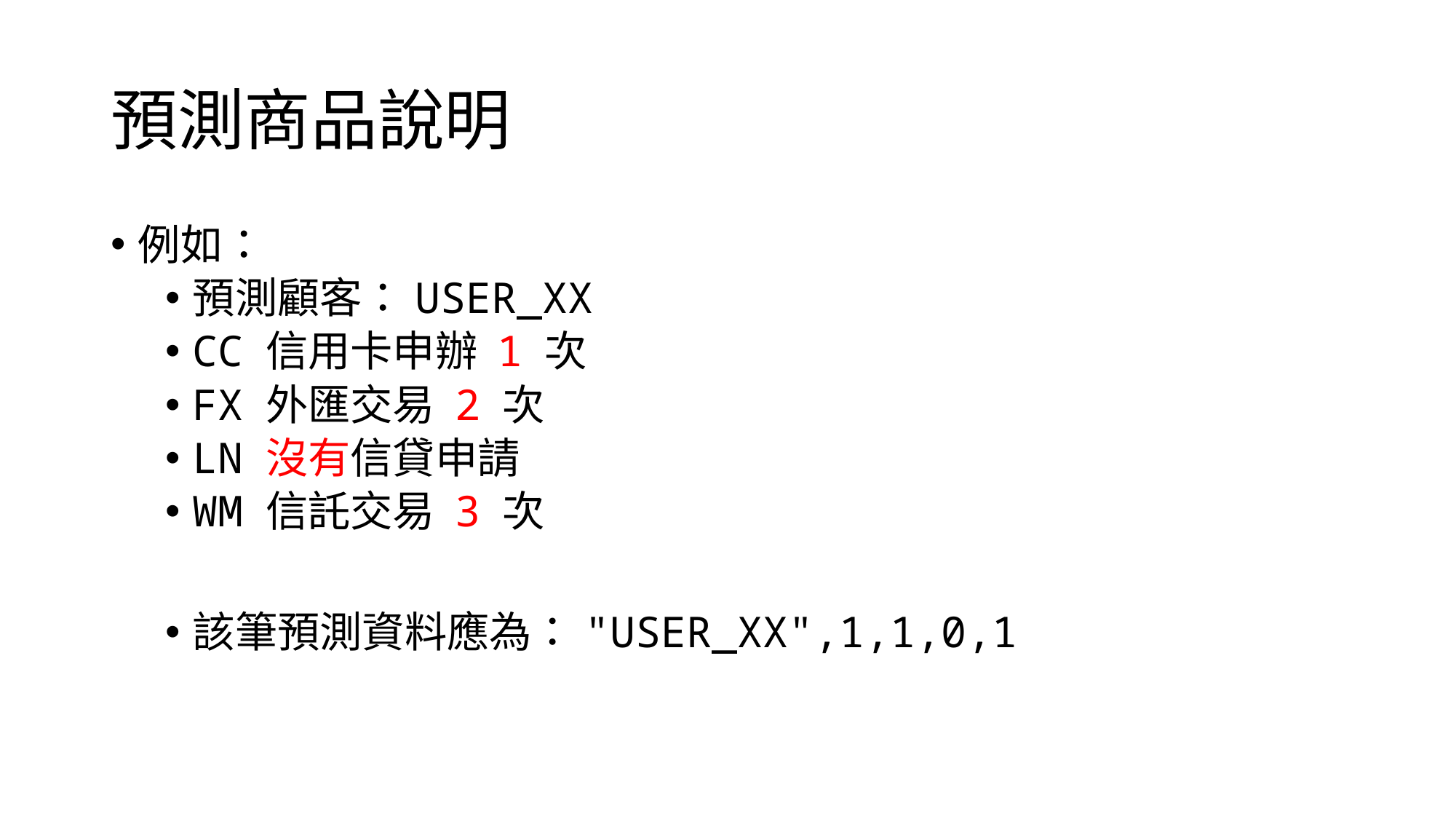

# 預測商品說明
例如：
預測顧客：USER_XX
CC 信用卡申辦 1 次
FX 外匯交易 2 次
LN 沒有信貸申請
WM 信託交易 3 次

該筆預測資料應為："USER_XX",1,1,0,1